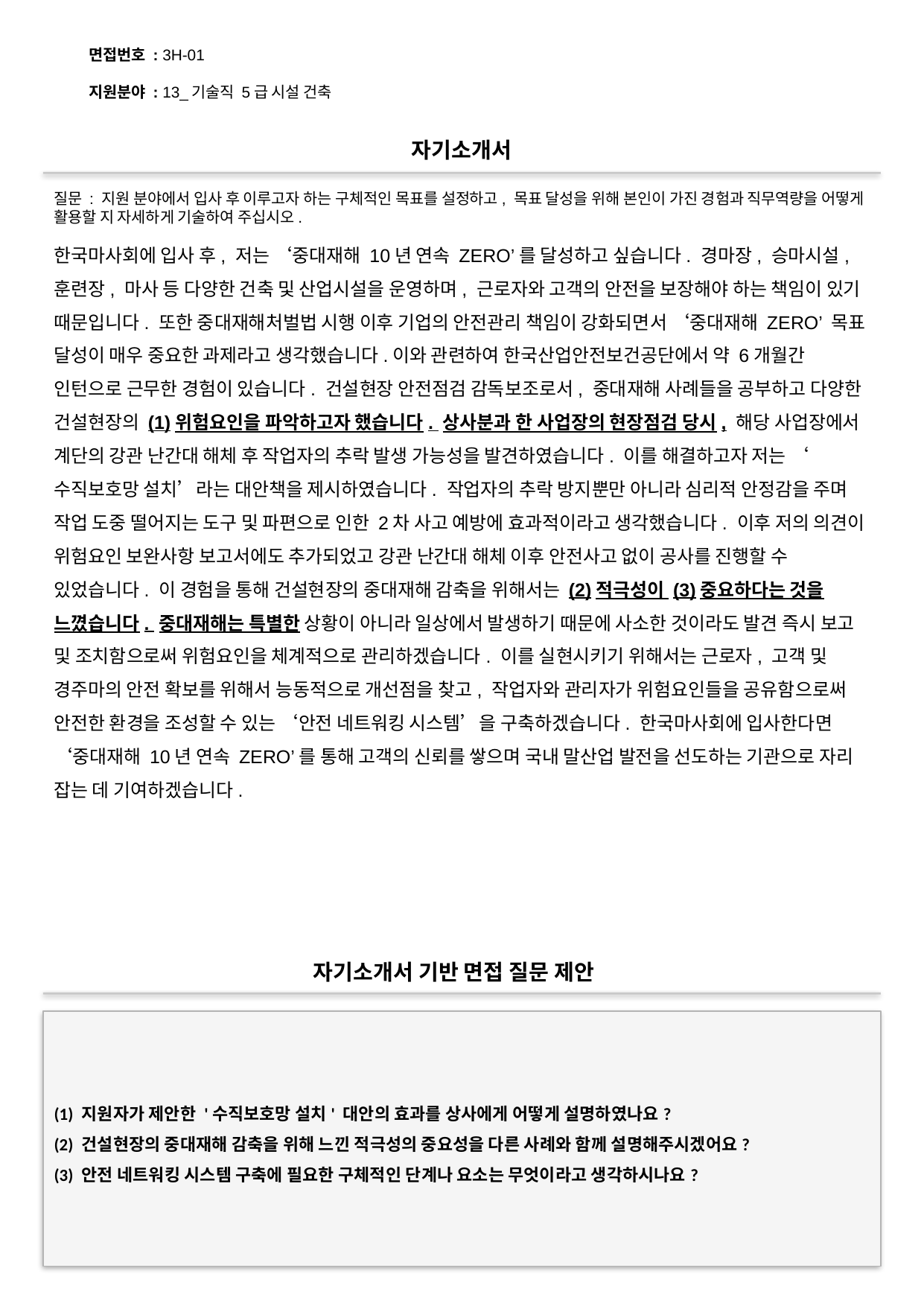

면접번호 : 3H-01

지원분야 : 13_기술직 5급 시설 건축
#

자기소개서

질문 : 지원 분야에서 입사 후 이루고자 하는 구체적인 목표를 설정하고, 목표 달성을 위해 본인이 가진 경험과 직무역량을 어떻게 활용할 지 자세하게 기술하여 주십시오.

한국마사회에 입사 후, 저는 ‘중대재해 10년 연속 ZERO’를 달성하고 싶습니다. 경마장, 승마시설, 훈련장, 마사 등 다양한 건축 및 산업시설을 운영하며, 근로자와 고객의 안전을 보장해야 하는 책임이 있기 때문입니다. 또한 중대재해처벌법 시행 이후 기업의 안전관리 책임이 강화되면서 ‘중대재해 ZERO’ 목표 달성이 매우 중요한 과제라고 생각했습니다.이와 관련하여 한국산업안전보건공단에서 약 6개월간 인턴으로 근무한 경험이 있습니다. 건설현장 안전점검 감독보조로서, 중대재해 사례들을 공부하고 다양한 건설현장의 (1)위험요인을 파악하고자 했습니다. 상사분과 한 사업장의 현장점검 당시, 해당 사업장에서 계단의 강관 난간대 해체 후 작업자의 추락 발생 가능성을 발견하였습니다. 이를 해결하고자 저는 ‘수직보호망 설치’라는 대안책을 제시하였습니다. 작업자의 추락 방지뿐만 아니라 심리적 안정감을 주며 작업 도중 떨어지는 도구 및 파편으로 인한 2차 사고 예방에 효과적이라고 생각했습니다. 이후 저의 의견이 위험요인 보완사항 보고서에도 추가되었고 강관 난간대 해체 이후 안전사고 없이 공사를 진행할 수 있었습니다. 이 경험을 통해 건설현장의 중대재해 감축을 위해서는 (2)적극성이 (3)중요하다는 것을 느꼈습니다. 중대재해는 특별한 상황이 아니라 일상에서 발생하기 때문에 사소한 것이라도 발견 즉시 보고 및 조치함으로써 위험요인을 체계적으로 관리하겠습니다. 이를 실현시키기 위해서는 근로자, 고객 및 경주마의 안전 확보를 위해서 능동적으로 개선점을 찾고, 작업자와 관리자가 위험요인들을 공유함으로써 안전한 환경을 조성할 수 있는 ‘안전 네트워킹 시스템’을 구축하겠습니다. 한국마사회에 입사한다면 ‘중대재해 10년 연속 ZERO’를 통해 고객의 신뢰를 쌓으며 국내 말산업 발전을 선도하는 기관으로 자리 잡는 데 기여하겠습니다.

자기소개서 기반 면접 질문 제안

(1) 지원자가 제안한 '수직보호망 설치' 대안의 효과를 상사에게 어떻게 설명하였나요?
(2) 건설현장의 중대재해 감축을 위해 느낀 적극성의 중요성을 다른 사례와 함께 설명해주시겠어요?
(3) 안전 네트워킹 시스템 구축에 필요한 구체적인 단계나 요소는 무엇이라고 생각하시나요?